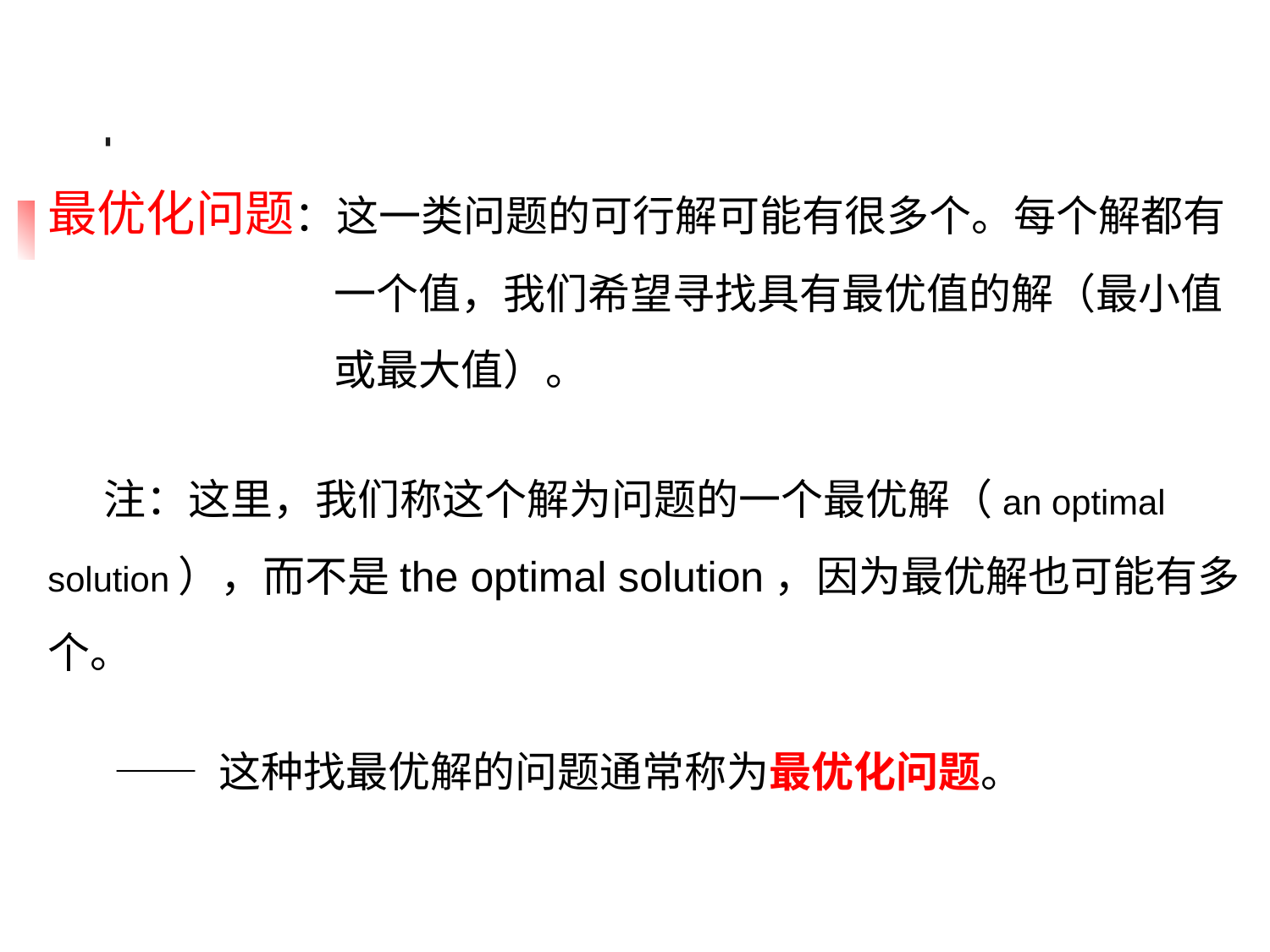

最优化问题：这一类问题的可行解可能有很多个。每个解都有一个值，我们希望寻找具有最优值的解（最小值或最大值）。
    注：这里，我们称这个解为问题的一个最优解（an optimal solution），而不是the optimal solution，因为最优解也可能有多个。
       —— 这种找最优解的问题通常称为最优化问题。